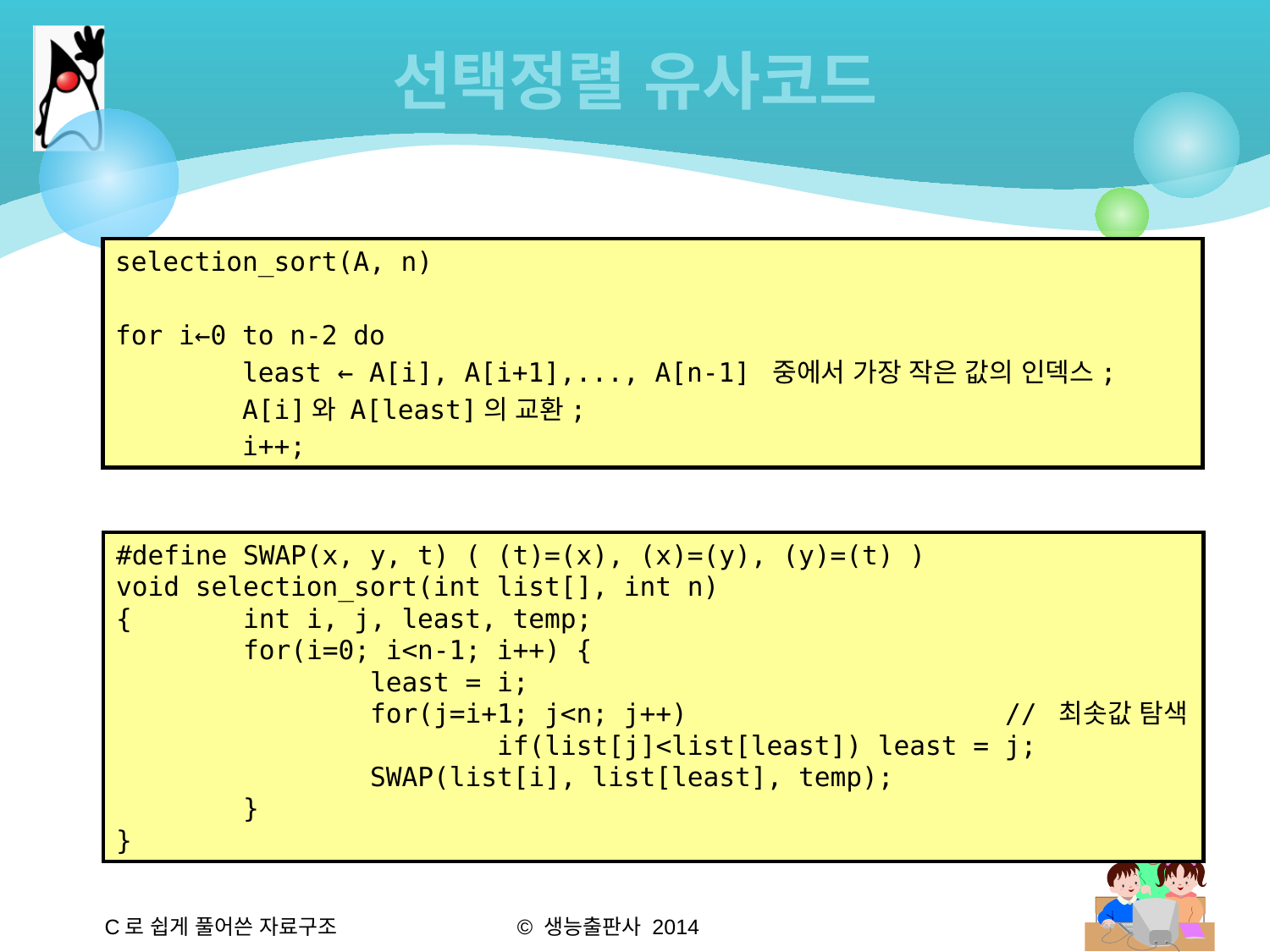

# 선택정렬 유사코드
selection_sort(A, n)

for i←0 to n-2 do
	least ← A[i], A[i+1],..., A[n-1] 중에서 가장 작은 값의 인덱스;
	A[i]와 A[least]의 교환;
	i++;
#define SWAP(x, y, t) ( (t)=(x), (x)=(y), (y)=(t) )
void selection_sort(int list[], int n)
{	int i, j, least, temp;
	for(i=0; i<n-1; i++) {
		least = i;
		for(j=i+1; j<n; j++) 			// 최솟값 탐색
			if(list[j]<list[least]) least = j;
		SWAP(list[i], list[least], temp);
	}
}